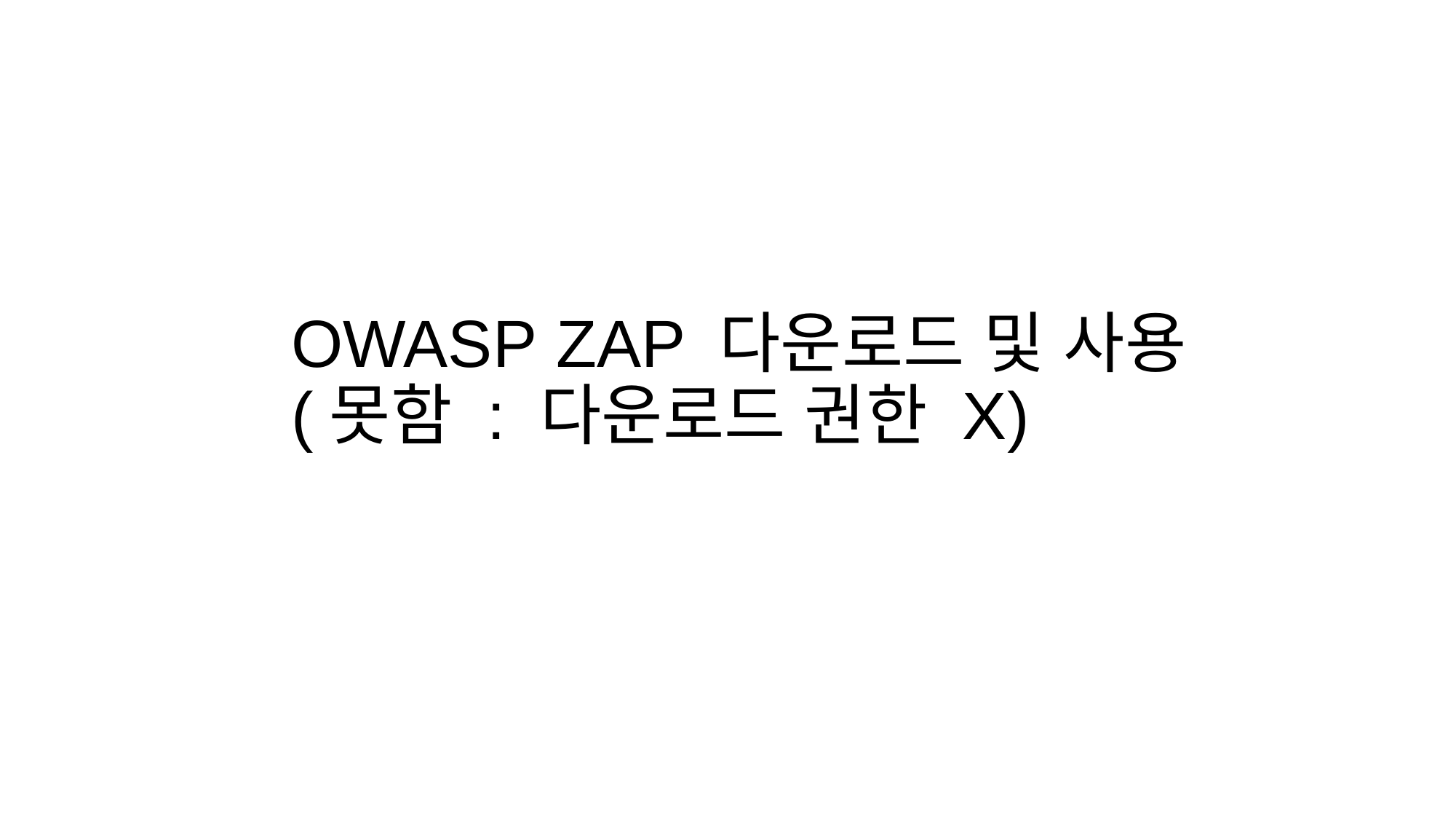

# OWASP ZAP 다운로드 및 사용 (못함 : 다운로드 권한 X)